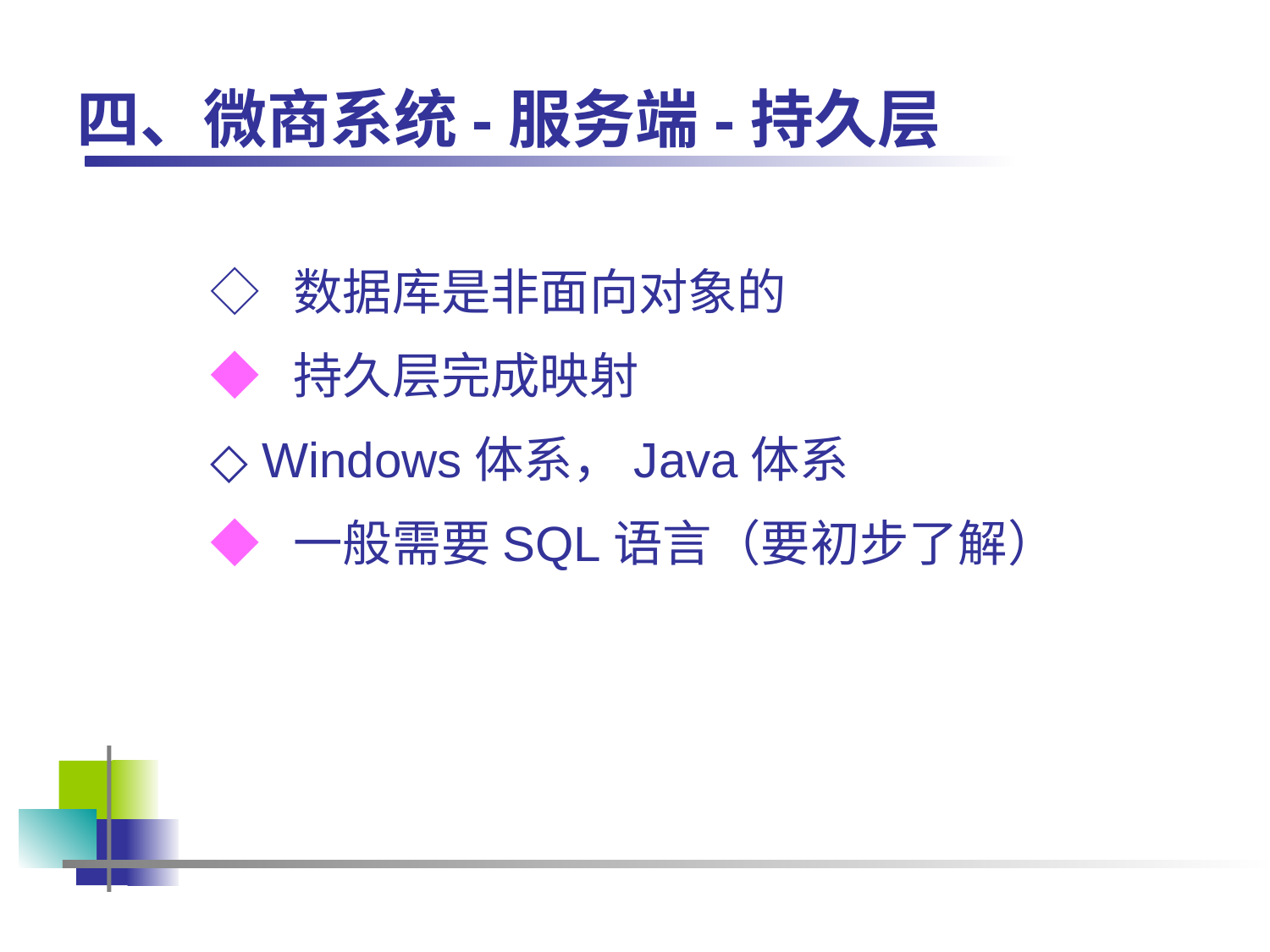

# 四、微商系统-服务端-持久层

◇  数据库是非面向对象的
◆  持久层完成映射
◇ Windows体系，Java体系
◆  一般需要SQL语言（要初步了解）